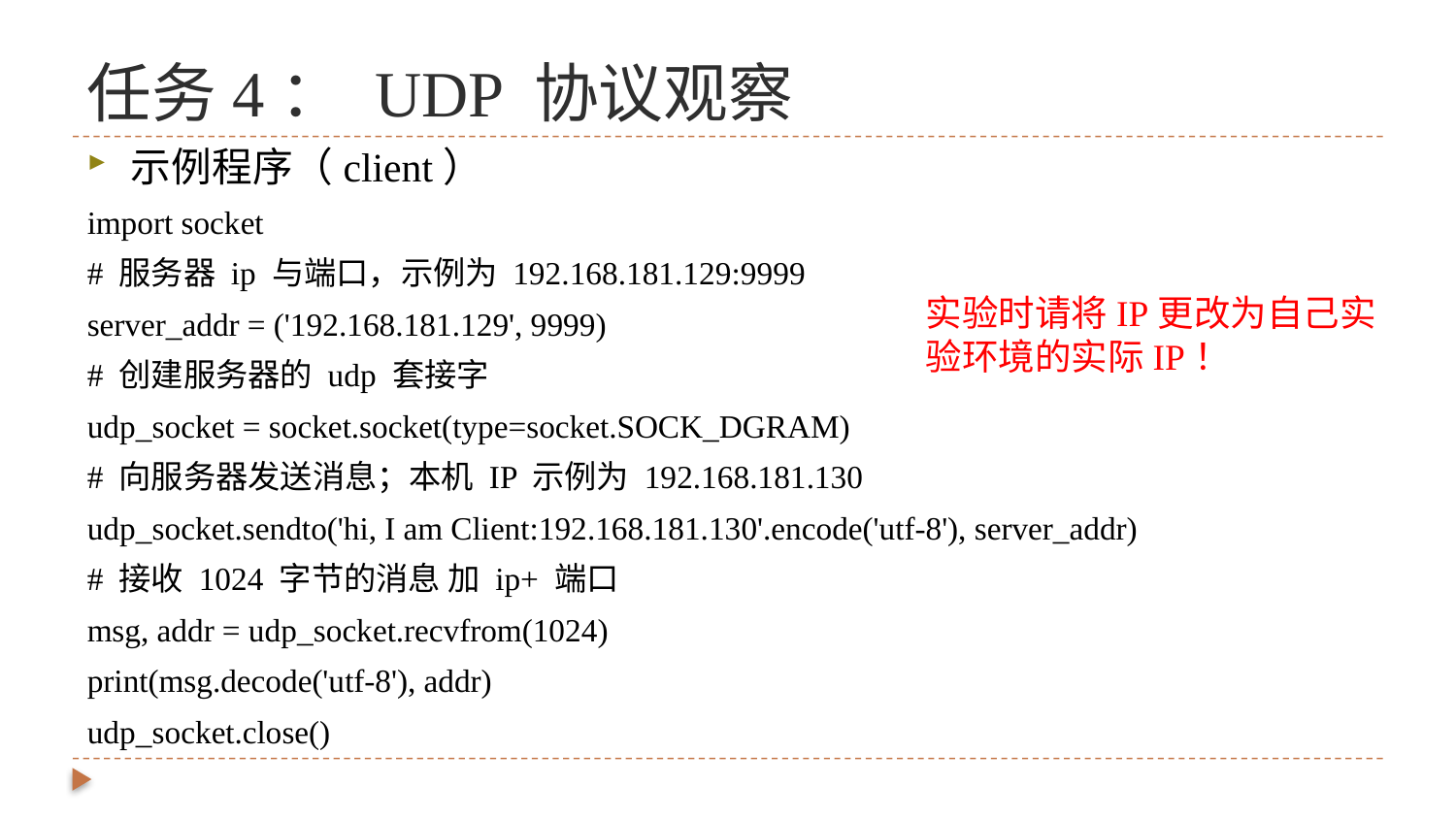

# 任务4： UDP 协议观察
示例程序（client）
import socket
# 服务器 ip 与端口，示例为 192.168.181.129:9999
server_addr = ('192.168.181.129', 9999)
# 创建服务器的 udp 套接字
udp_socket = socket.socket(type=socket.SOCK_DGRAM)
# 向服务器发送消息；本机 IP 示例为 192.168.181.130
udp_socket.sendto('hi, I am Client:192.168.181.130'.encode('utf-8'), server_addr)
# 接收 1024 字节的消息 加 ip+ 端口
msg, addr = udp_socket.recvfrom(1024)
print(msg.decode('utf-8'), addr)
udp_socket.close()
实验时请将IP更改为自己实验环境的实际IP！